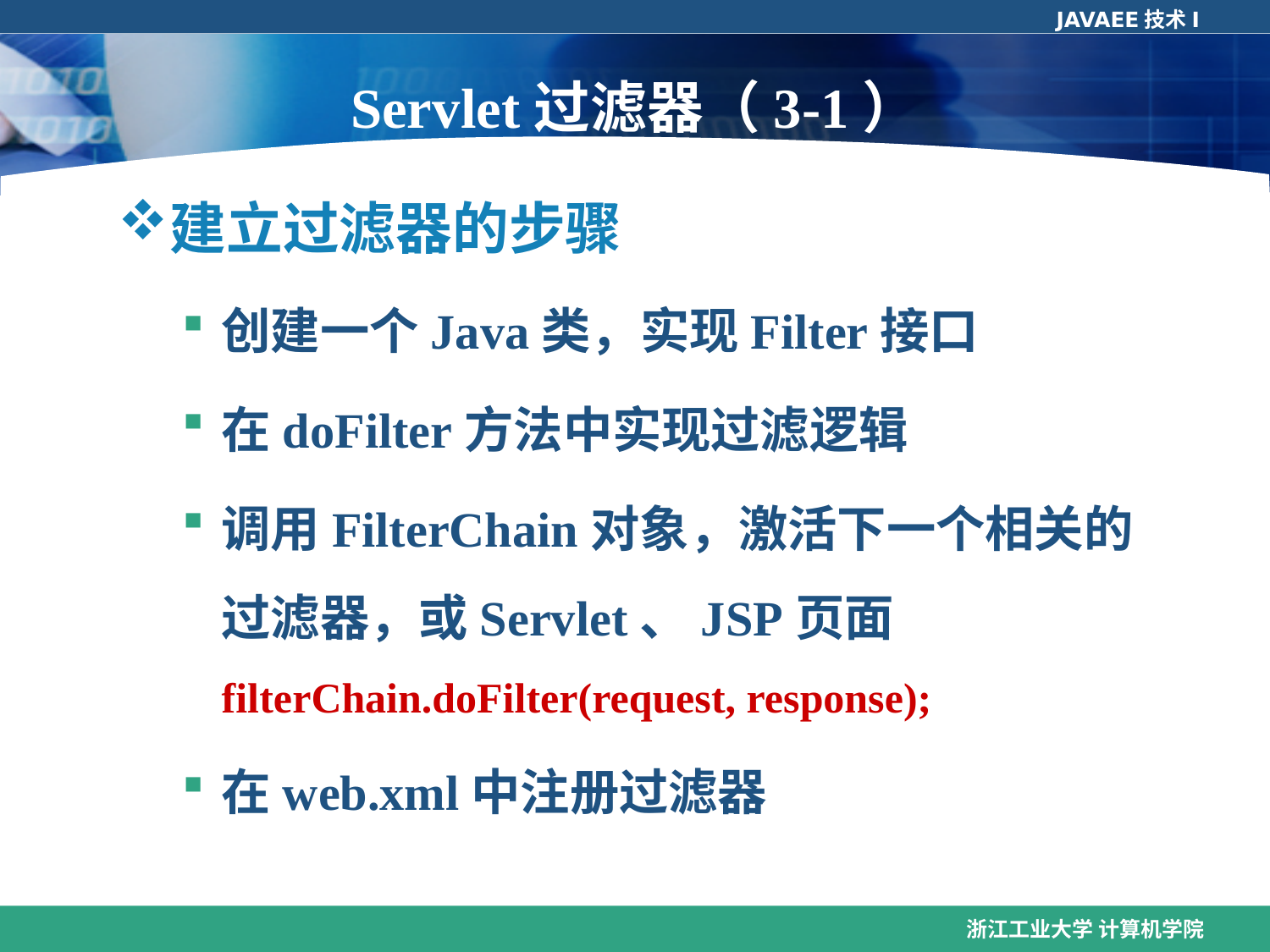

Servlet过滤器（3-1）
建立过滤器的步骤
创建一个Java类，实现Filter接口
在doFilter方法中实现过滤逻辑
调用FilterChain对象，激活下一个相关的过滤器，或Servlet、JSP页面
filterChain.doFilter(request, response);
在web.xml中注册过滤器